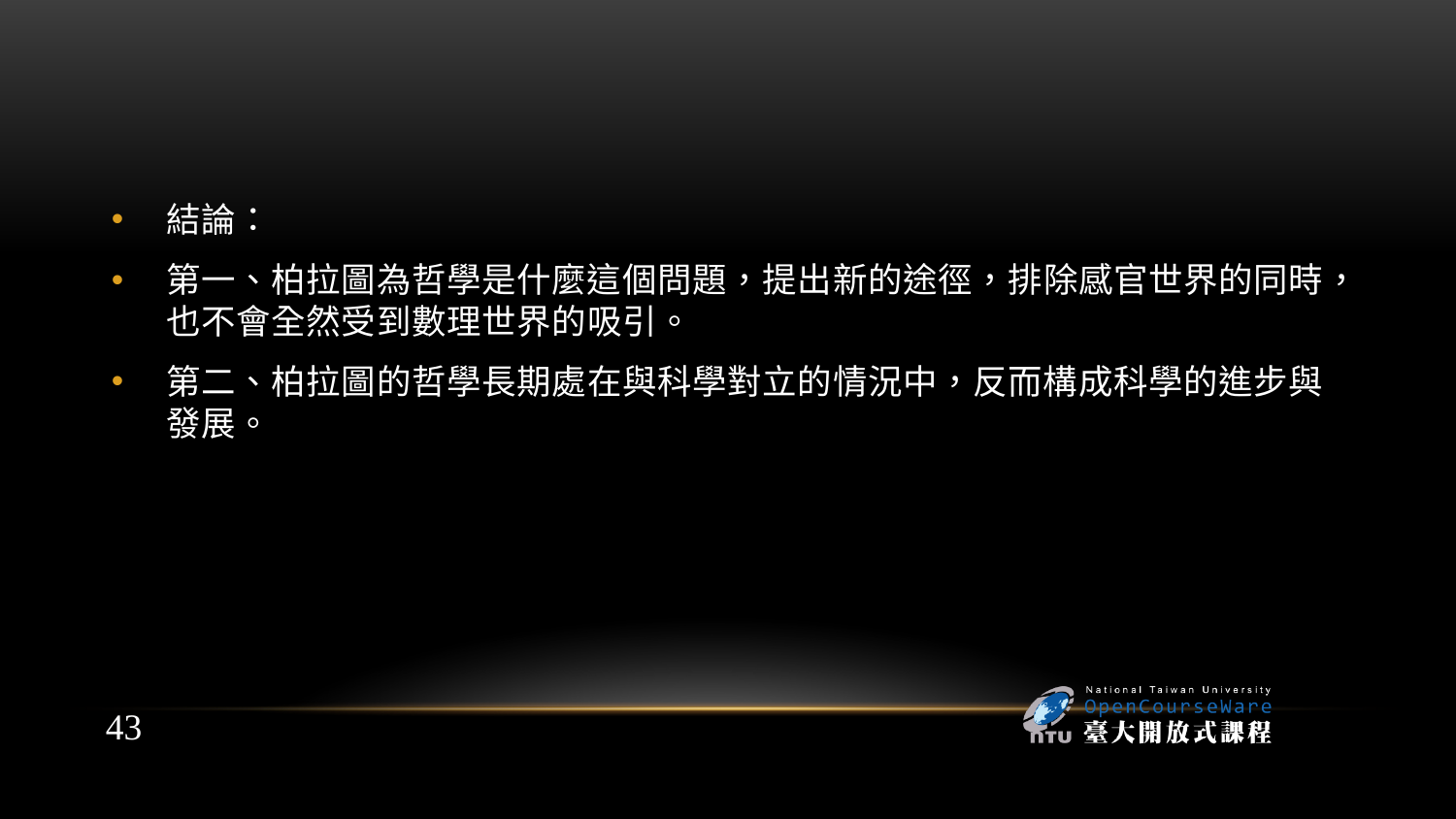

結論：
第一、柏拉圖為哲學是什麼這個問題，提出新的途徑，排除感官世界的同時，也不會全然受到數理世界的吸引。
第二、柏拉圖的哲學長期處在與科學對立的情況中，反而構成科學的進步與發展。
43